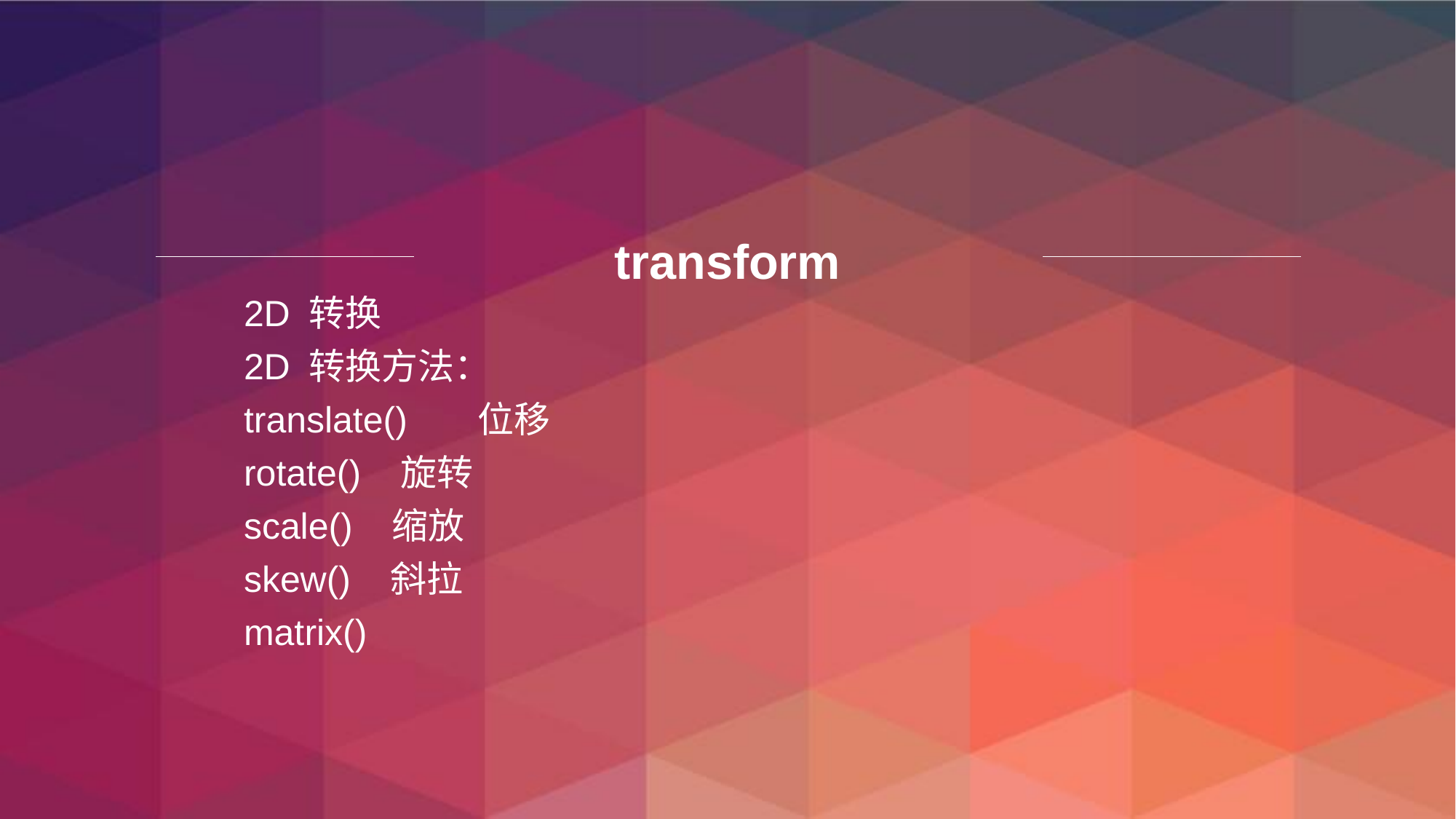

# transform
2D 转换

2D 转换方法：

translate()      位移

rotate()   旋转

scale()   缩放

skew()   斜拉

matrix()